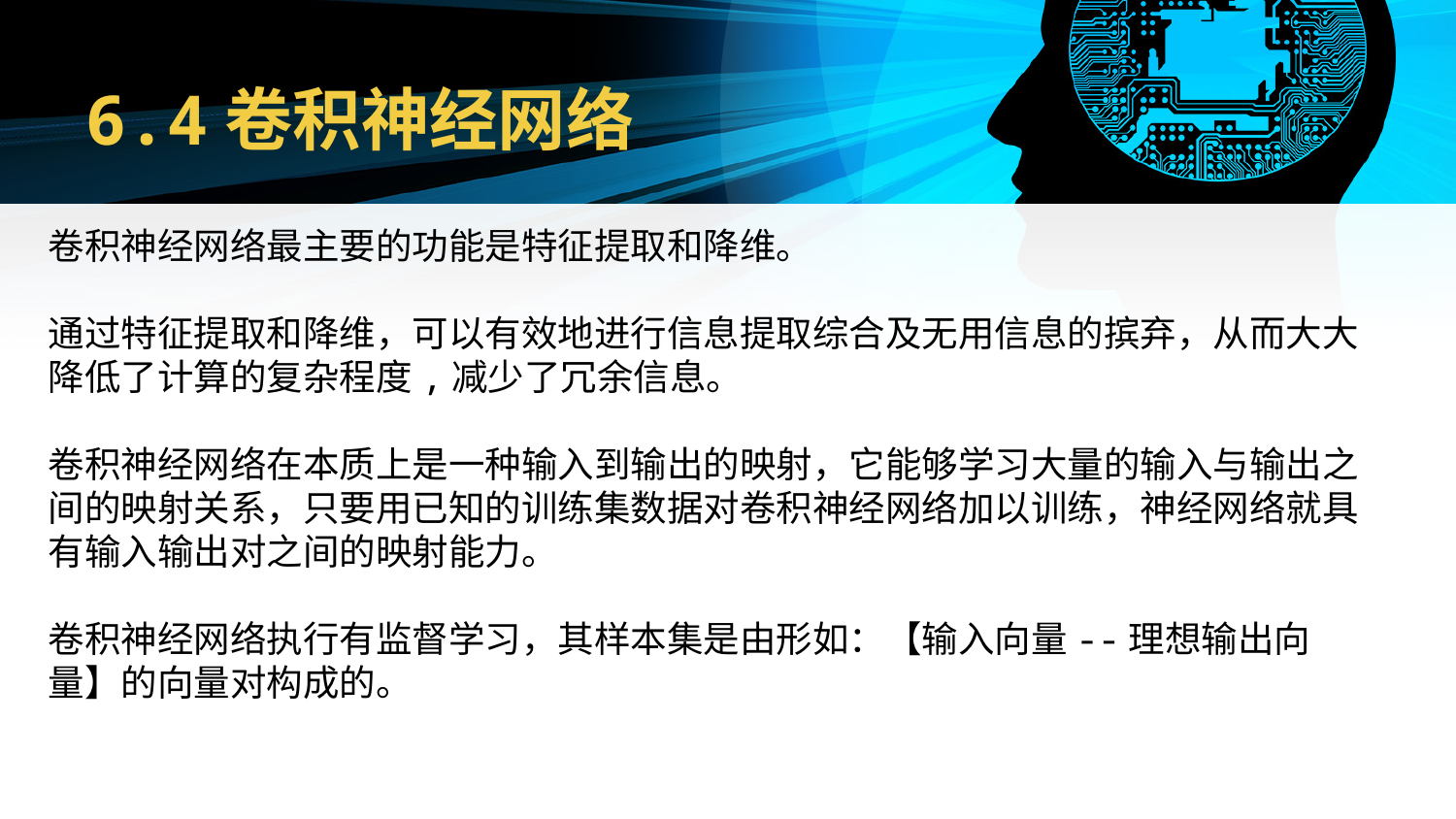

# 6.4卷积神经网络
卷积神经网络最主要的功能是特征提取和降维。

通过特征提取和降维，可以有效地进行信息提取综合及无用信息的摈弃，从而大大降低了计算的复杂程度,减少了冗余信息。

卷积神经网络在本质上是一种输入到输出的映射，它能够学习大量的输入与输出之间的映射关系，只要用已知的训练集数据对卷积神经网络加以训练，神经网络就具有输入输出对之间的映射能力。

卷积神经网络执行有监督学习，其样本集是由形如：【输入向量--理想输出向量】的向量对构成的。